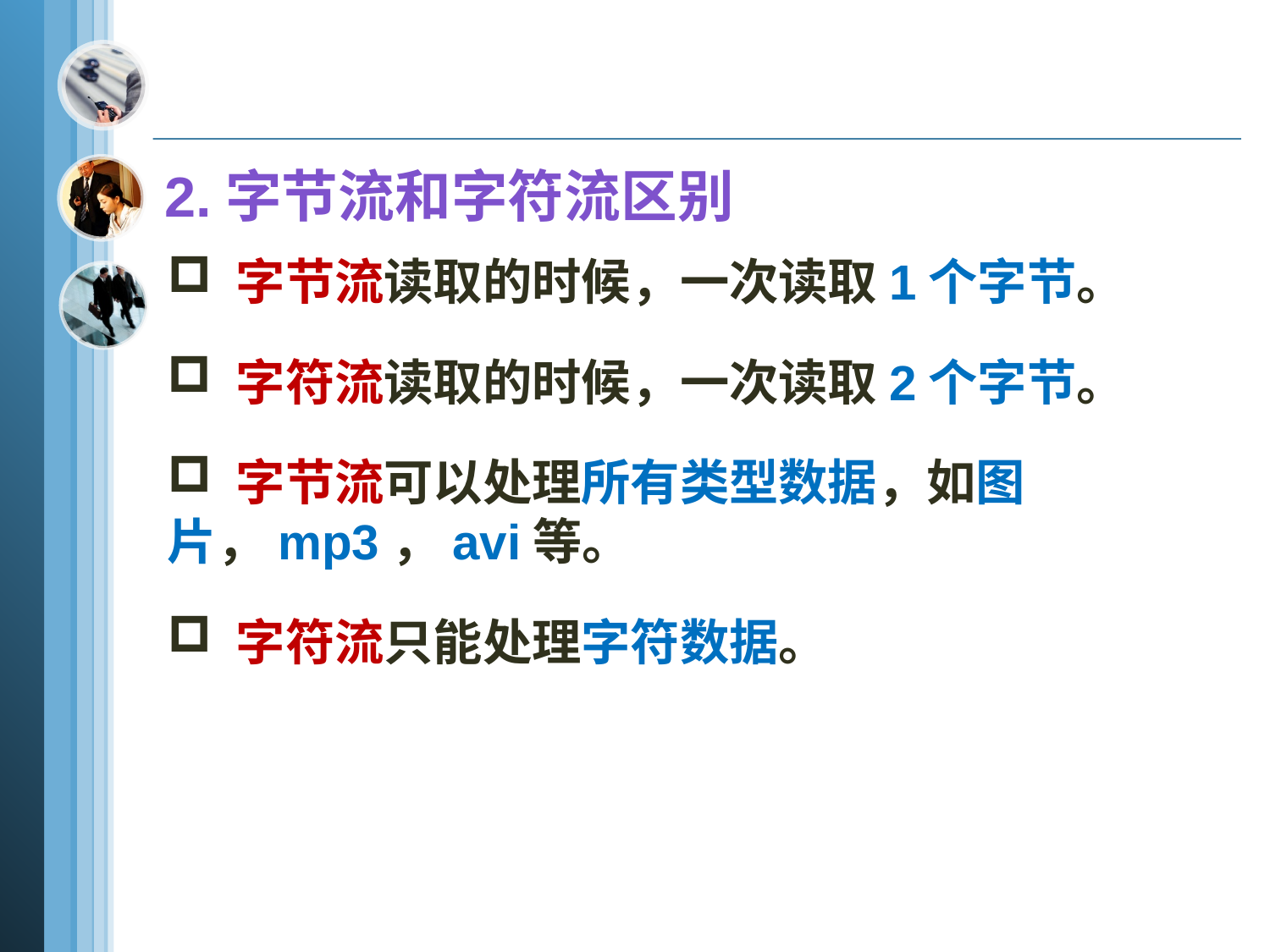

2.字节流和字符流区别
 字节流读取的时候，一次读取1个字节。
 字符流读取的时候，一次读取2个字节。
 字节流可以处理所有类型数据，如图片，mp3，avi等。
 字符流只能处理字符数据。